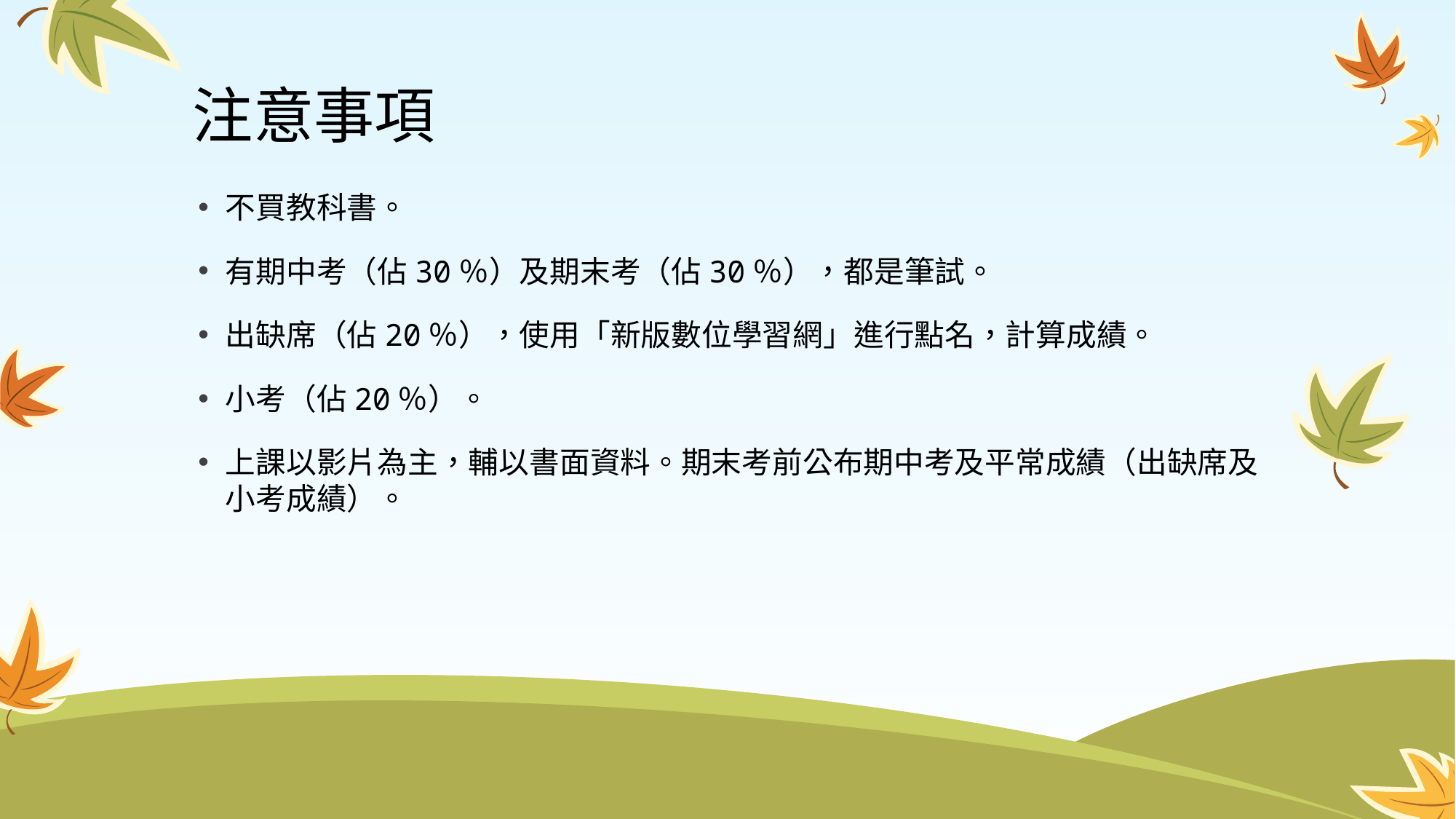

# 注意事項
不買教科書。
有期中考（佔30％）及期末考（佔30％），都是筆試。
出缺席（佔20％），使用「新版數位學習網」進行點名，計算成績。
小考（佔20％）。
上課以影片為主，輔以書面資料。期末考前公布期中考及平常成績（出缺席及小考成績）。